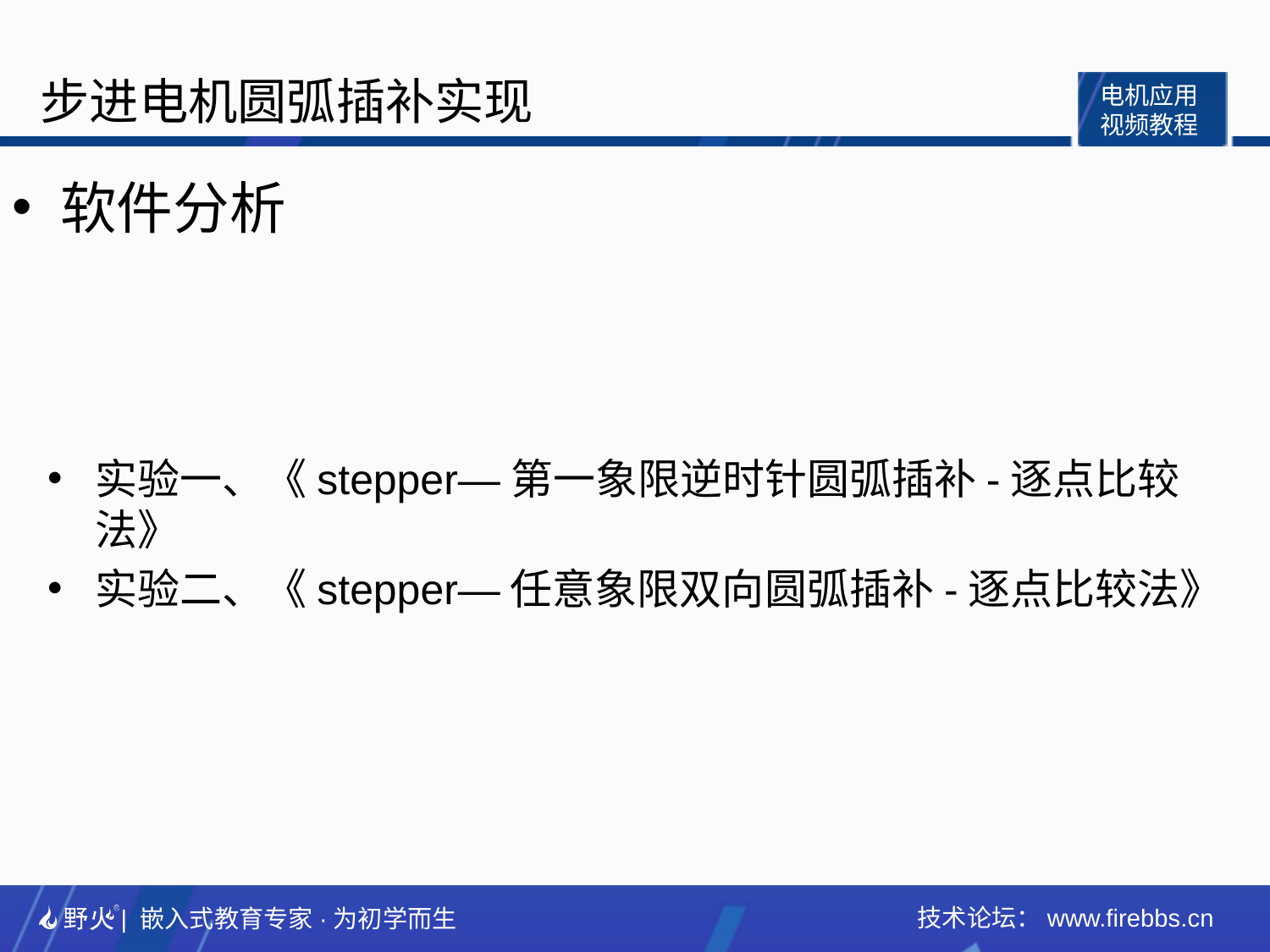

软件分析

实验一、《stepper—第一象限逆时针圆弧插补-逐点比较法》
实验二、《stepper—任意象限双向圆弧插补-逐点比较法》